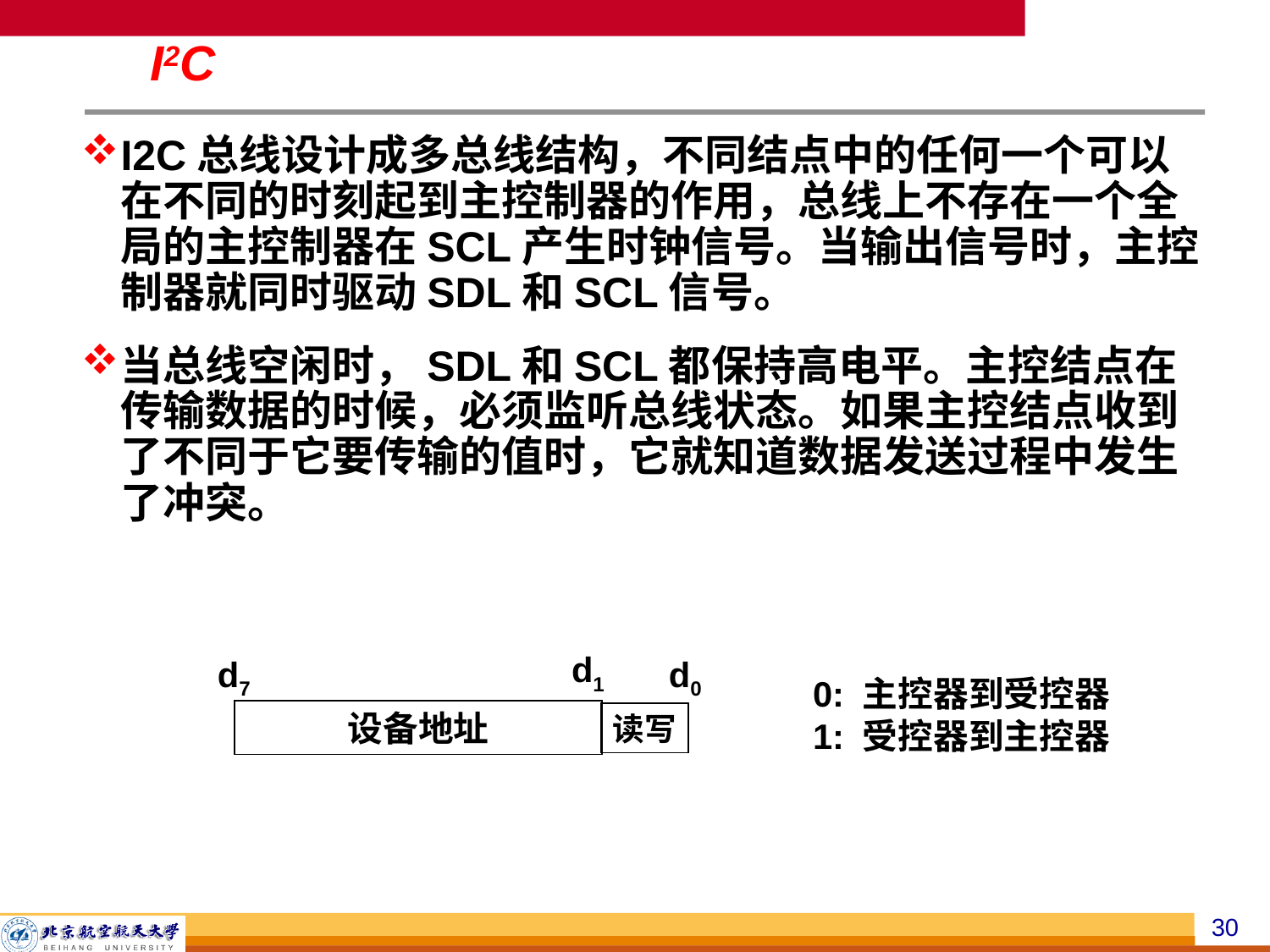

I2C
I2C总线设计成多总线结构，不同结点中的任何一个可以在不同的时刻起到主控制器的作用，总线上不存在一个全局的主控制器在SCL产生时钟信号。当输出信号时，主控制器就同时驱动SDL和SCL信号。
当总线空闲时，SDL和SCL都保持高电平。主控结点在传输数据的时候，必须监听总线状态。如果主控结点收到了不同于它要传输的值时，它就知道数据发送过程中发生了冲突。
d1
d7
d0
0: 主控器到受控器
1: 受控器到主控器
设备地址
读写